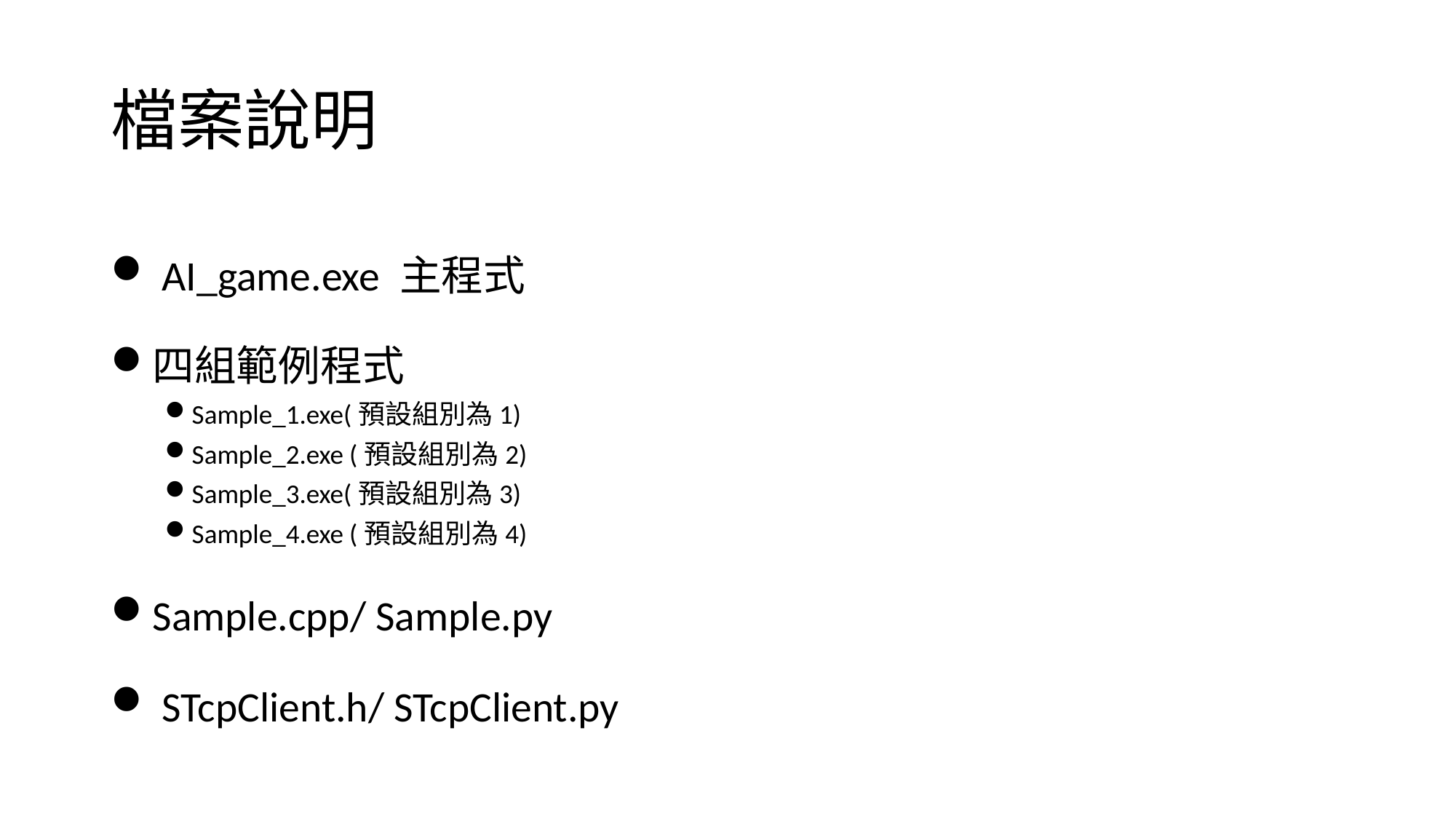

# 檔案說明
 AI_game.exe 主程式
四組範例程式
Sample_1.exe(預設組別為1)
Sample_2.exe (預設組別為2)
Sample_3.exe(預設組別為3)
Sample_4.exe (預設組別為4)
Sample.cpp/ Sample.py
 STcpClient.h/ STcpClient.py